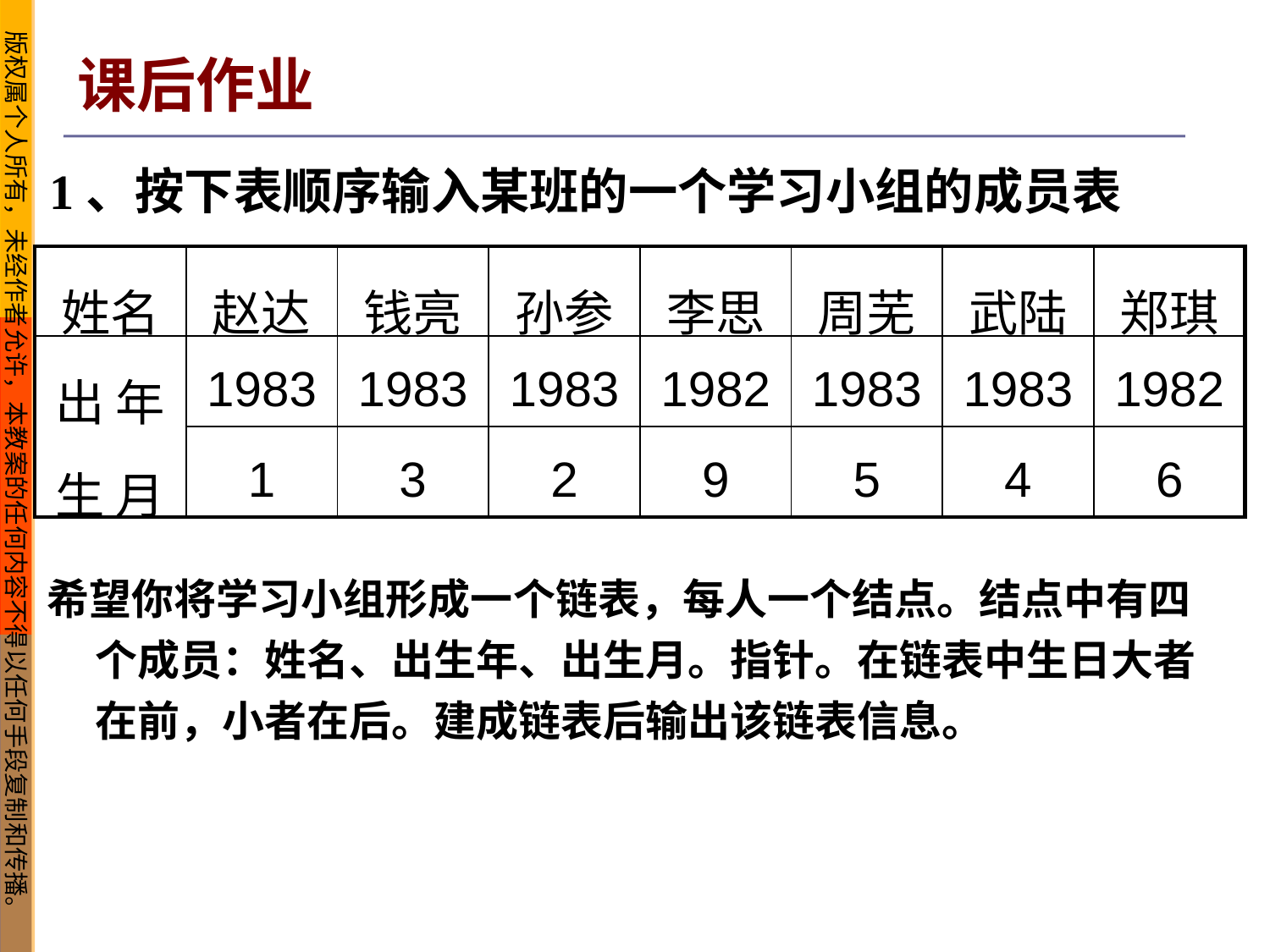

课后作业
1、按下表顺序输入某班的一个学习小组的成员表
| 姓名 | 赵达 | 钱亮 | 孙参 | 李思 | 周芜 | 武陆 | 郑琪 |
| --- | --- | --- | --- | --- | --- | --- | --- |
| 出 年 生 月 | 1983 | 1983 | 1983 | 1982 | 1983 | 1983 | 1982 |
|  | 1 | 3 | 2 | 9 | 5 | 4 | 6 |
希望你将学习小组形成一个链表，每人一个结点。结点中有四个成员：姓名、出生年、出生月。指针。在链表中生日大者在前，小者在后。建成链表后输出该链表信息。